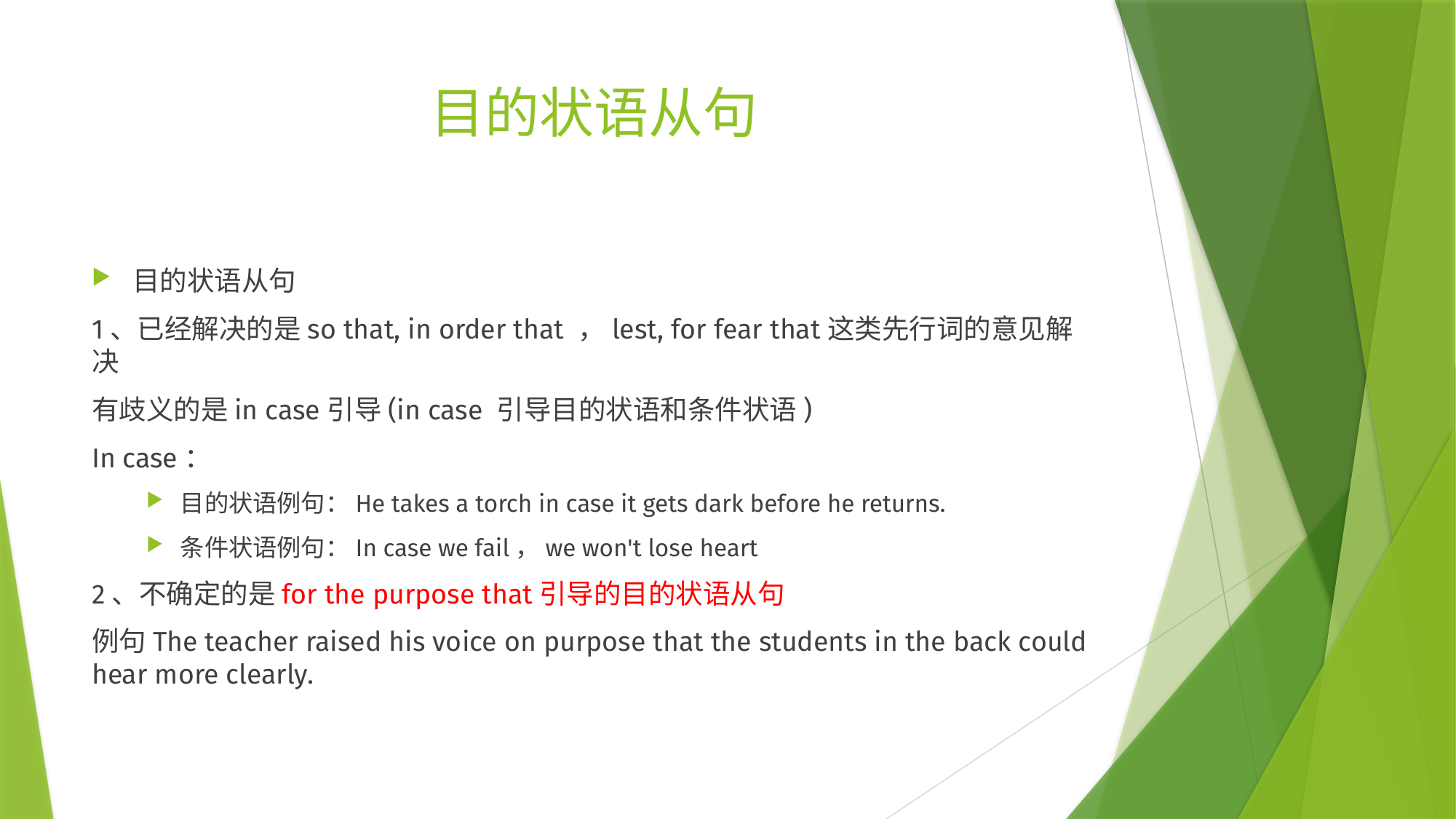

# 目的状语从句
目的状语从句
1、已经解决的是so that, in order that ，lest, for fear that这类先行词的意见解决
有歧义的是in case引导(in case 引导目的状语和条件状语)
In case：
目的状语例句：He takes a torch in case it gets dark before he returns.
条件状语例句：In case we fail，we won't lose heart
2、不确定的是for the purpose that引导的目的状语从句
例句The teacher raised his voice on purpose that the students in the back could hear more clearly.